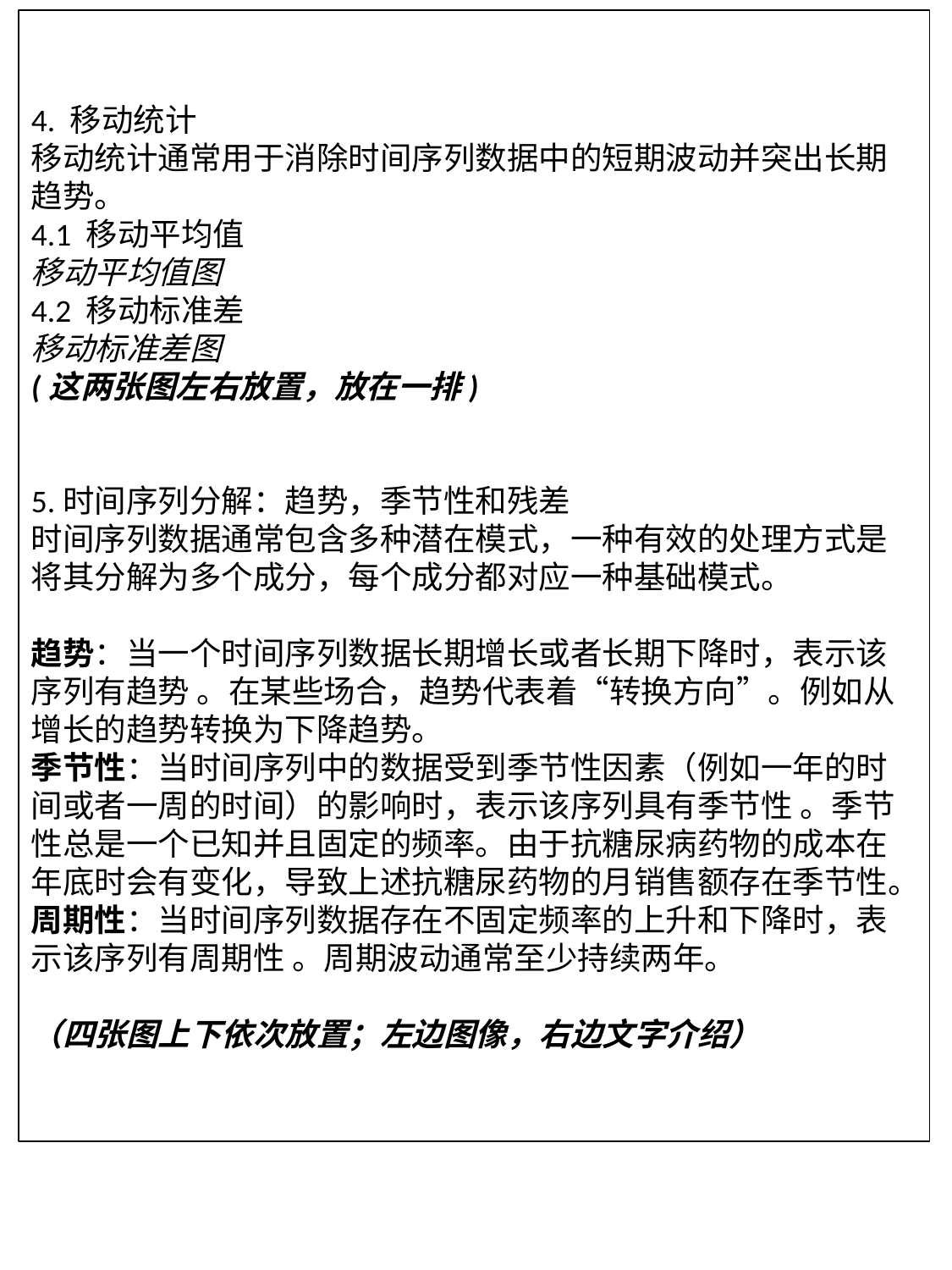

4. 移动统计
移动统计通常用于消除时间序列数据中的短期波动并突出长期趋势。
4.1 移动平均值
移动平均值图
4.2 移动标准差
移动标准差图
(这两张图左右放置，放在一排)

5.时间序列分解：趋势，季节性和残差
时间序列数据通常包含多种潜在模式，一种有效的处理方式是将其分解为多个成分，每个成分都对应一种基础模式。

趋势：当一个时间序列数据长期增长或者长期下降时，表示该序列有趋势 。在某些场合，趋势代表着“转换方向”。例如从增长的趋势转换为下降趋势。
季节性：当时间序列中的数据受到季节性因素（例如一年的时间或者一周的时间）的影响时，表示该序列具有季节性 。季节性总是一个已知并且固定的频率。由于抗糖尿病药物的成本在年底时会有变化，导致上述抗糖尿药物的月销售额存在季节性。
周期性：当时间序列数据存在不固定频率的上升和下降时，表示该序列有周期性 。周期波动通常至少持续两年。

（四张图上下依次放置；左边图像，右边文字介绍）